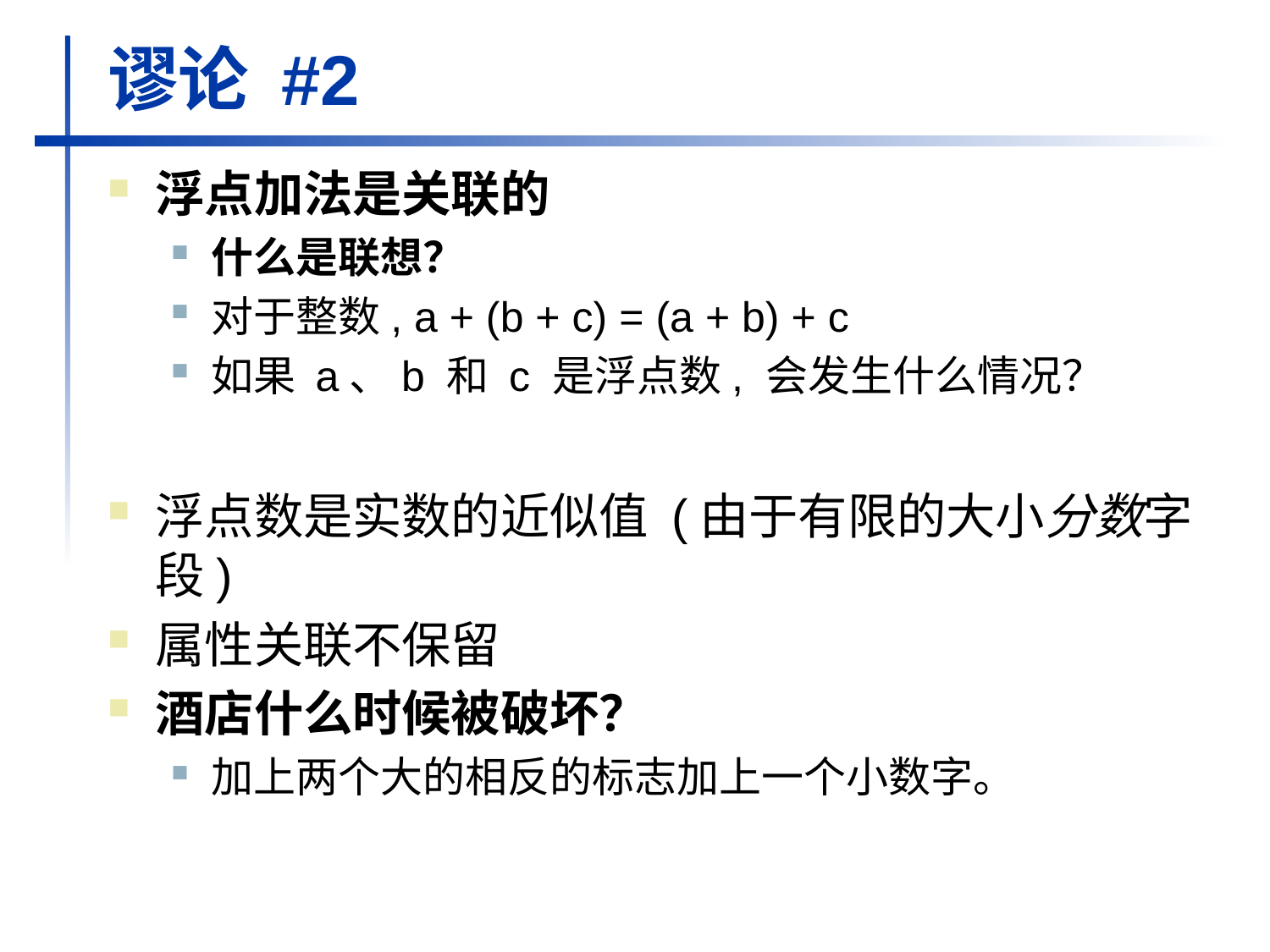

# 谬论 #2
浮点加法是关联的
什么是联想？
对于整数, a + (b + c) = (a + b) + c
如果 a、b 和 c 是浮点数, 会发生什么情况？

浮点数是实数的近似值 (由于有限的大小分数字段)
属性关联不保留
酒店什么时候被破坏？
加上两个大的相反的标志加上一个小数字。